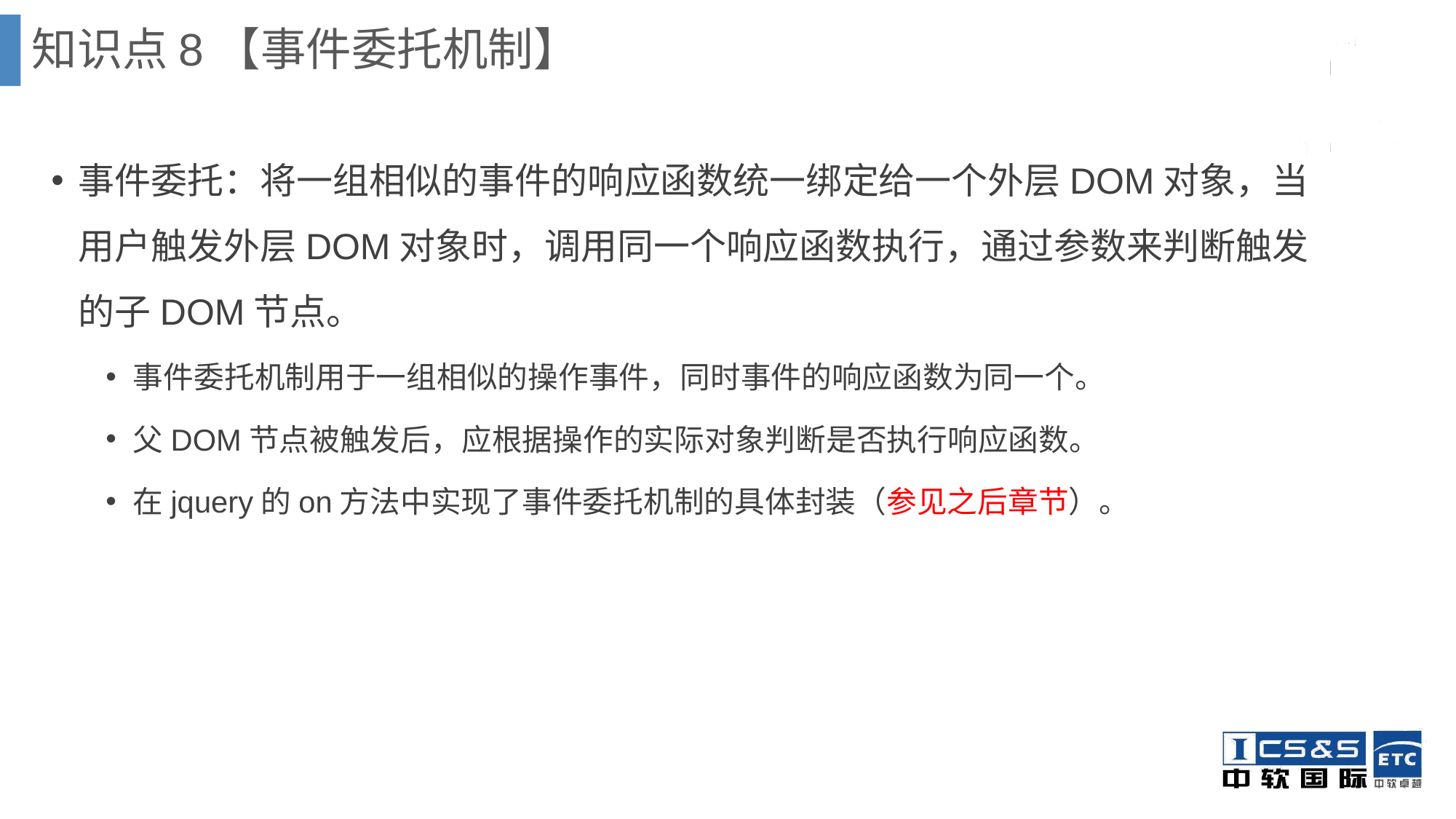

知识点8【事件委托机制】
事件委托：将一组相似的事件的响应函数统一绑定给一个外层DOM对象，当用户触发外层DOM对象时，调用同一个响应函数执行，通过参数来判断触发的子DOM节点。
事件委托机制用于一组相似的操作事件，同时事件的响应函数为同一个。
父DOM节点被触发后，应根据操作的实际对象判断是否执行响应函数。
在jquery的on方法中实现了事件委托机制的具体封装（参见之后章节）。